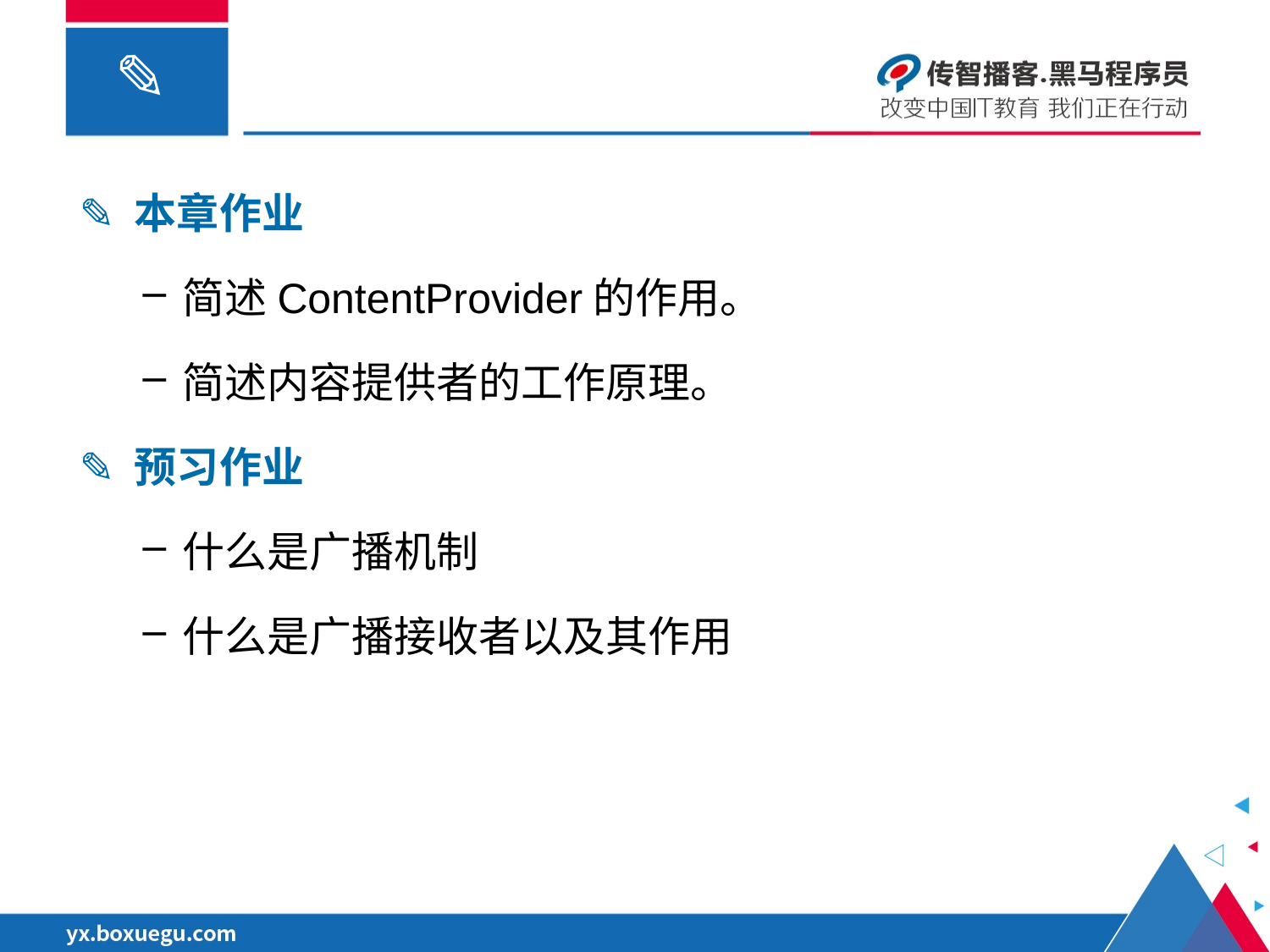

✎ 本章作业
简述ContentProvider的作用。
简述内容提供者的工作原理。
✎ 预习作业
什么是广播机制
什么是广播接收者以及其作用